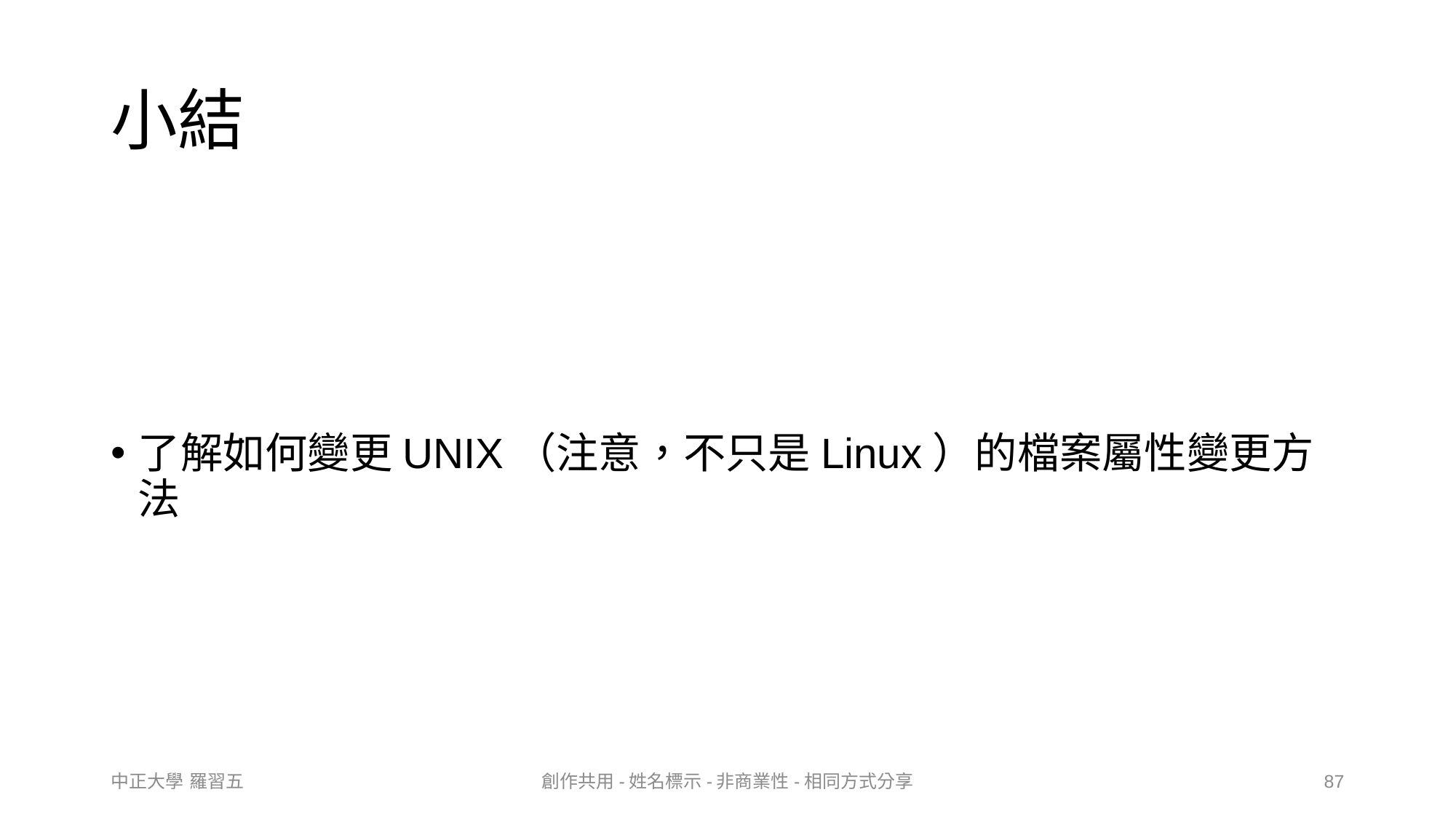

小結
了解如何變更UNIX（注意，不只是Linux）的檔案屬性變更方法
中正大學 羅習五
創作共用-姓名標示-非商業性-相同方式分享
87